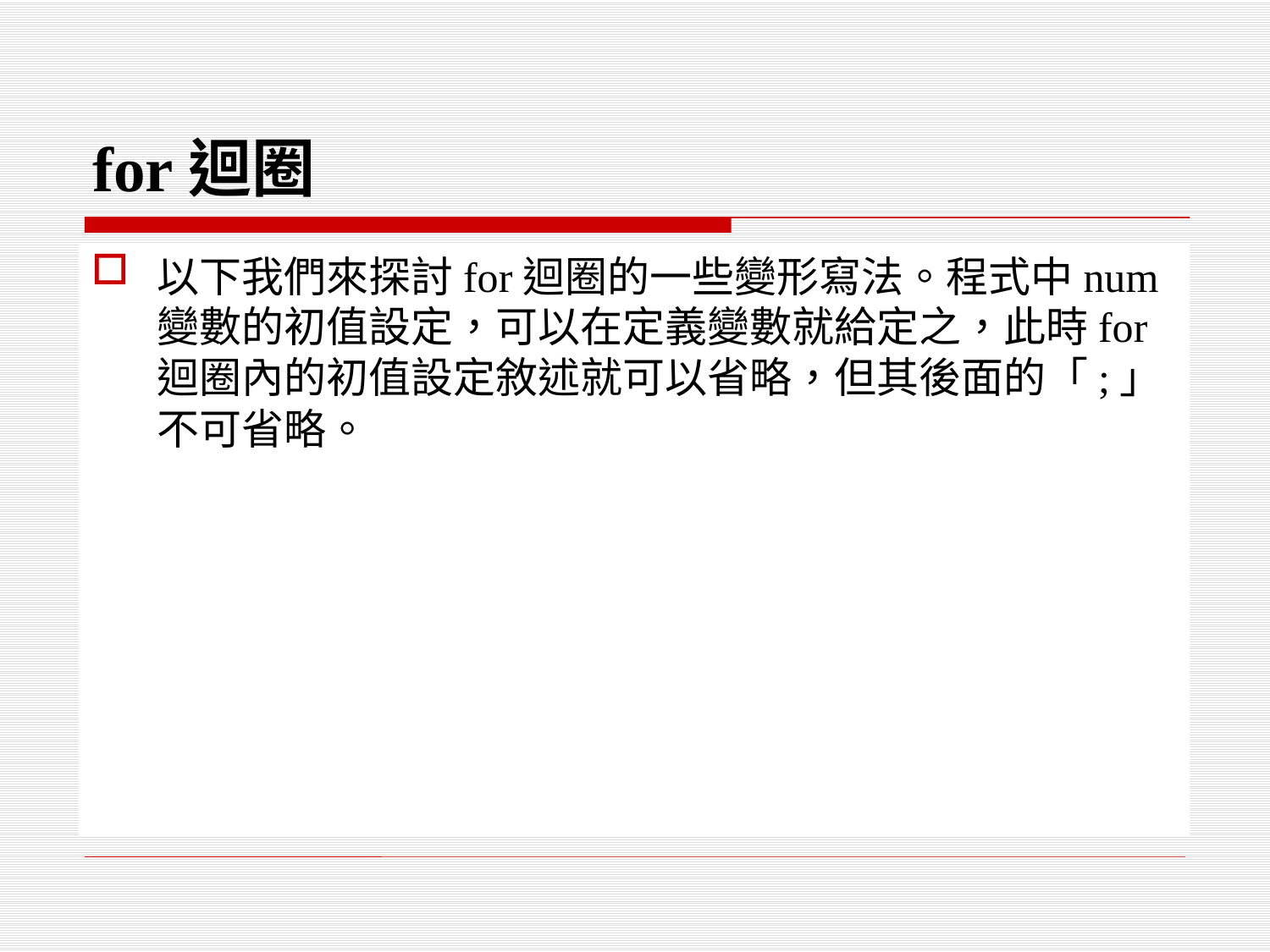

# for迴圈
以下我們來探討for迴圈的一些變形寫法。程式中num變數的初值設定，可以在定義變數就給定之，此時for迴圈內的初值設定敘述就可以省略，但其後面的「;」不可省略。